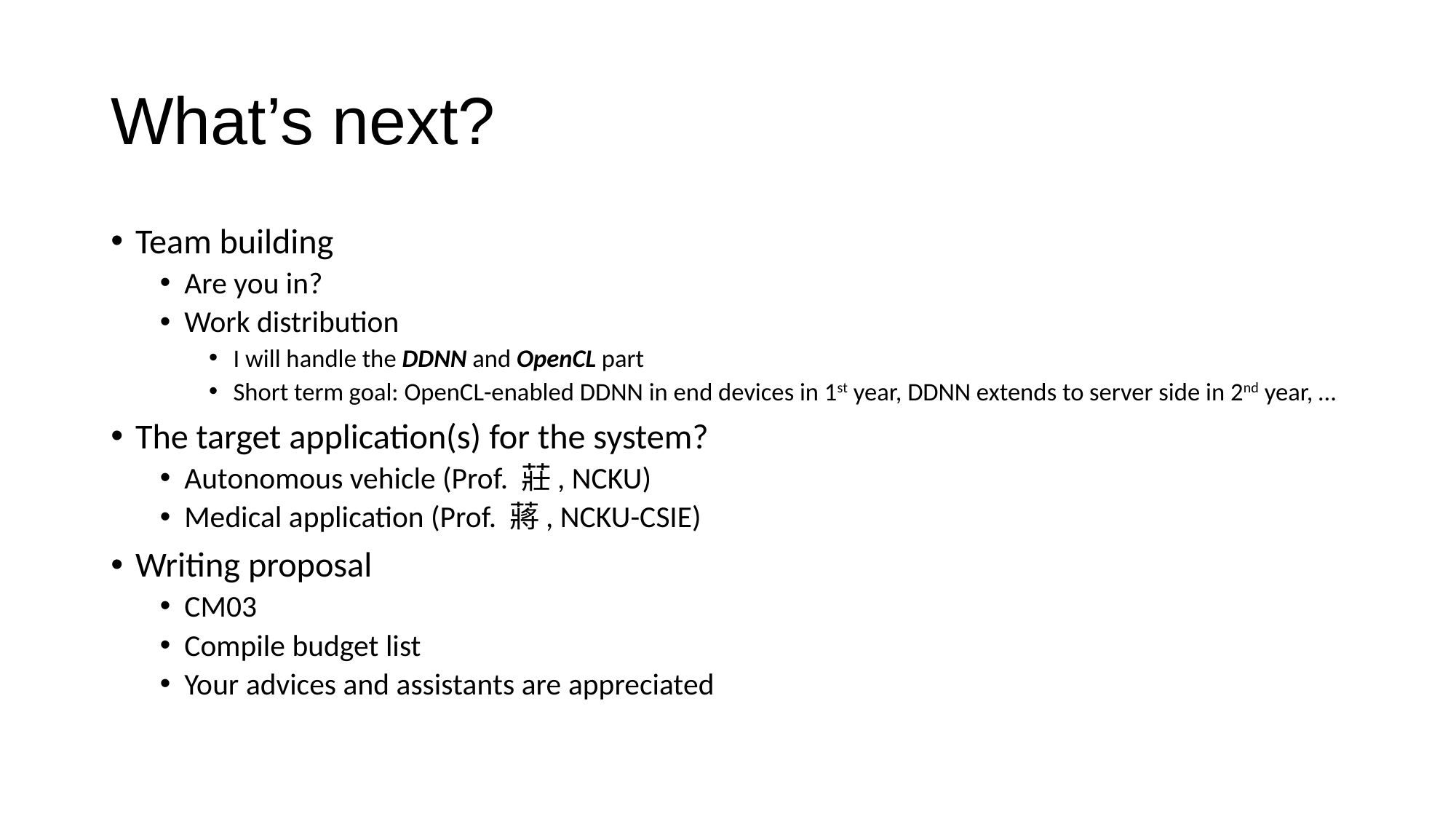

# What’s next?
Team building
Are you in?
Work distribution
I will handle the DDNN and OpenCL part
Short term goal: OpenCL-enabled DDNN in end devices in 1st year, DDNN extends to server side in 2nd year, …
The target application(s) for the system?
Autonomous vehicle (Prof. 莊, NCKU)
Medical application (Prof. 蔣, NCKU-CSIE)
Writing proposal
CM03
Compile budget list
Your advices and assistants are appreciated